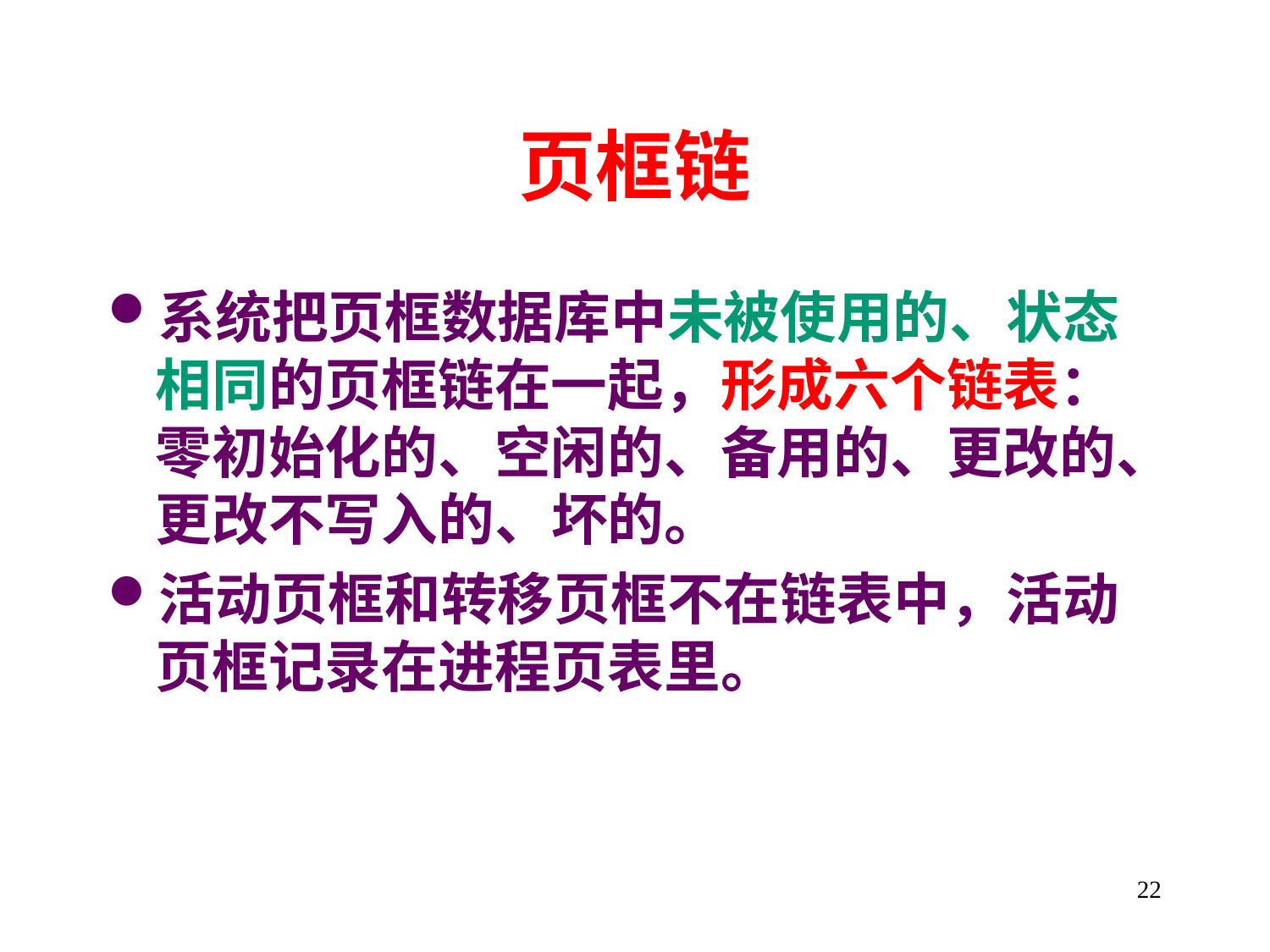

# 页框链
系统把页框数据库中未被使用的、状态相同的页框链在一起，形成六个链表：零初始化的、空闲的、备用的、更改的、更改不写入的、坏的。
活动页框和转移页框不在链表中，活动页框记录在进程页表里。
22